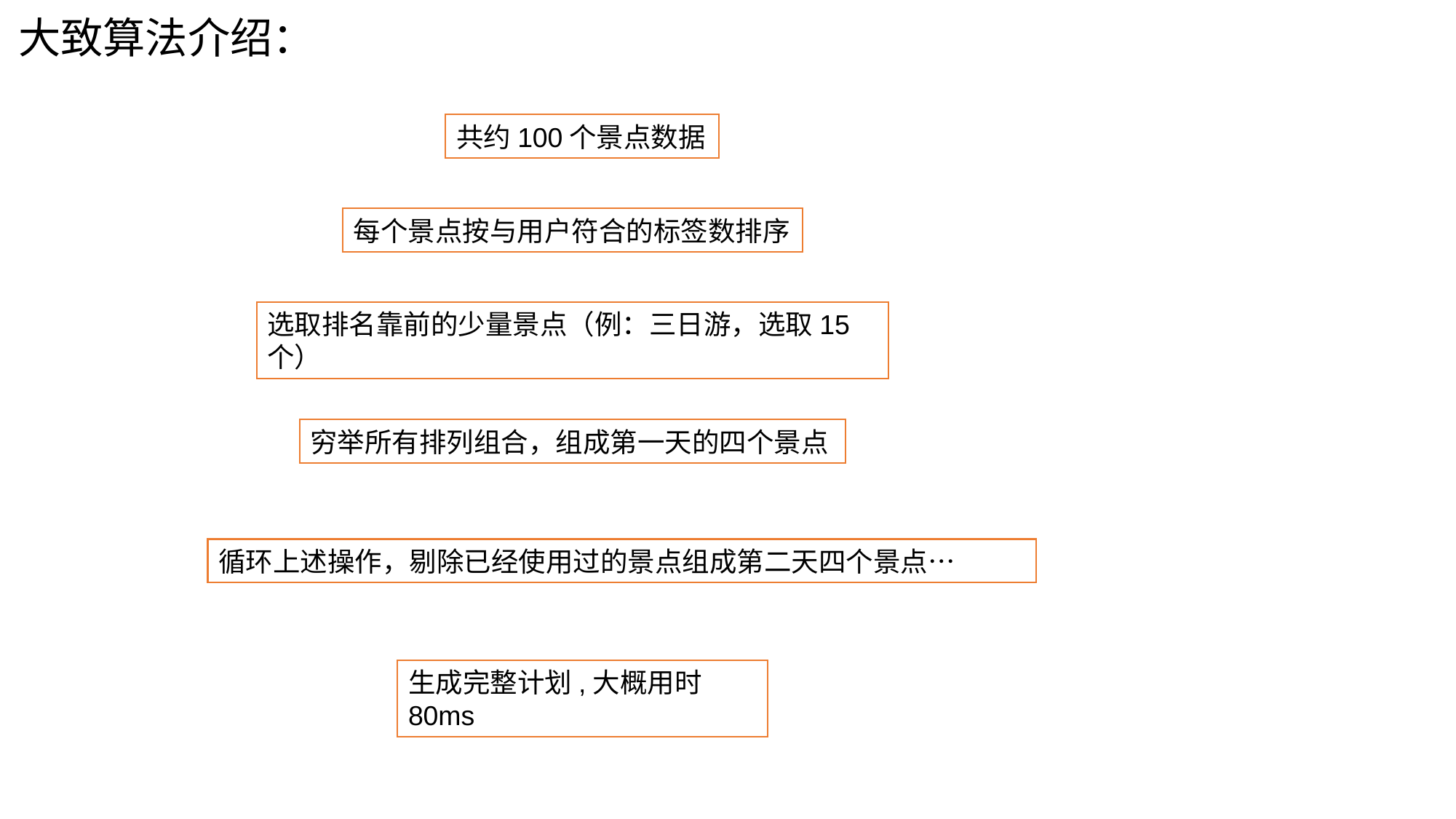

大致算法介绍：
共约100个景点数据
每个景点按与用户符合的标签数排序
选取排名靠前的少量景点（例：三日游，选取15个）
穷举所有排列组合，组成第一天的四个景点
循环上述操作，剔除已经使用过的景点组成第二天四个景点…
生成完整计划,大概用时80ms